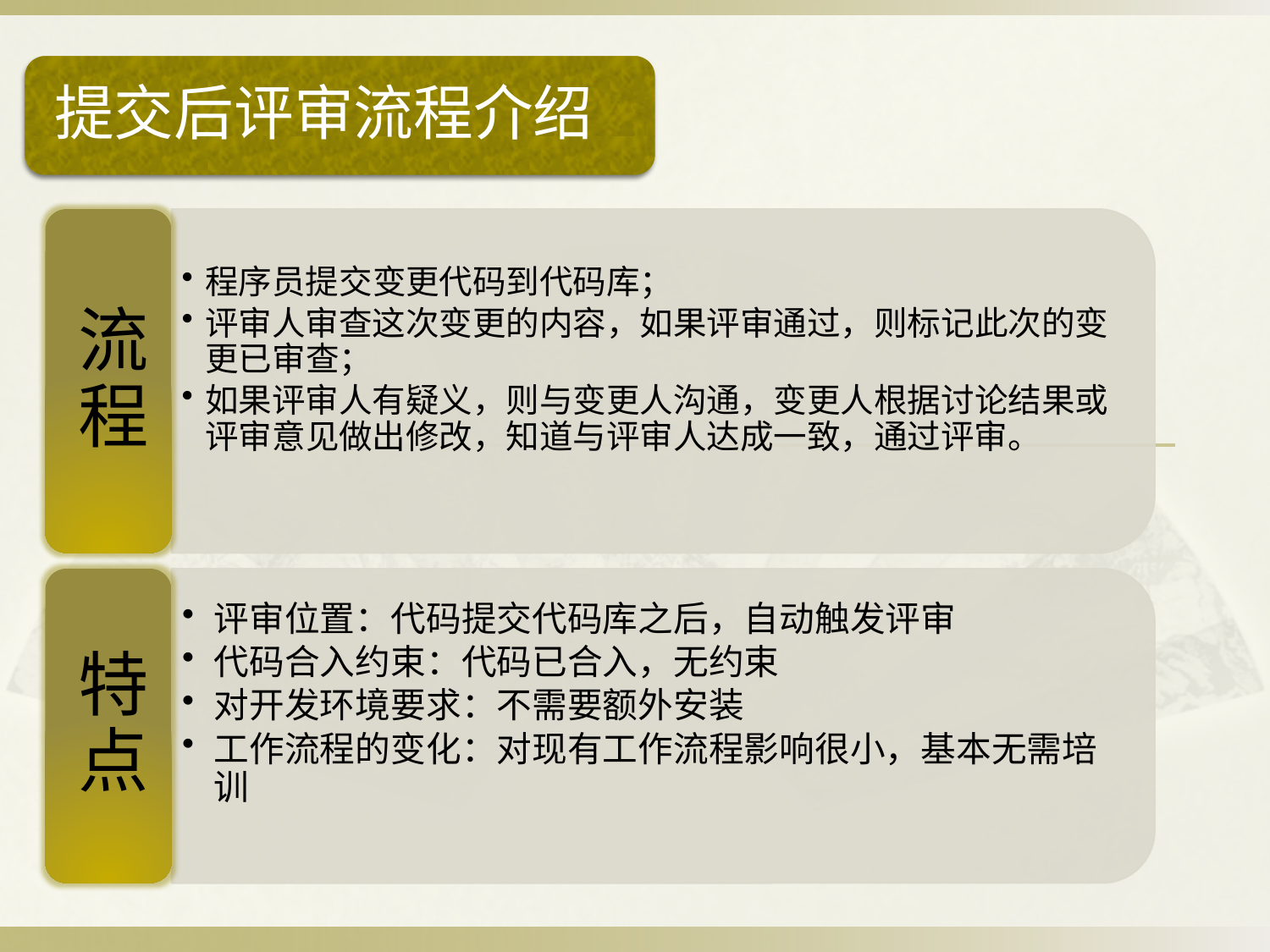

提交后评审流程介绍
程序员提交变更代码到代码库；
评审人审查这次变更的内容，如果评审通过，则标记此次的变更已审查；
如果评审人有疑义，则与变更人沟通，变更人根据讨论结果或评审意见做出修改，知道与评审人达成一致，通过评审。

流程
评审位置：代码提交代码库之后，自动触发评审
代码合入约束：代码已合入，无约束
对开发环境要求：不需要额外安装
工作流程的变化：对现有工作流程影响很小，基本无需培训

特点